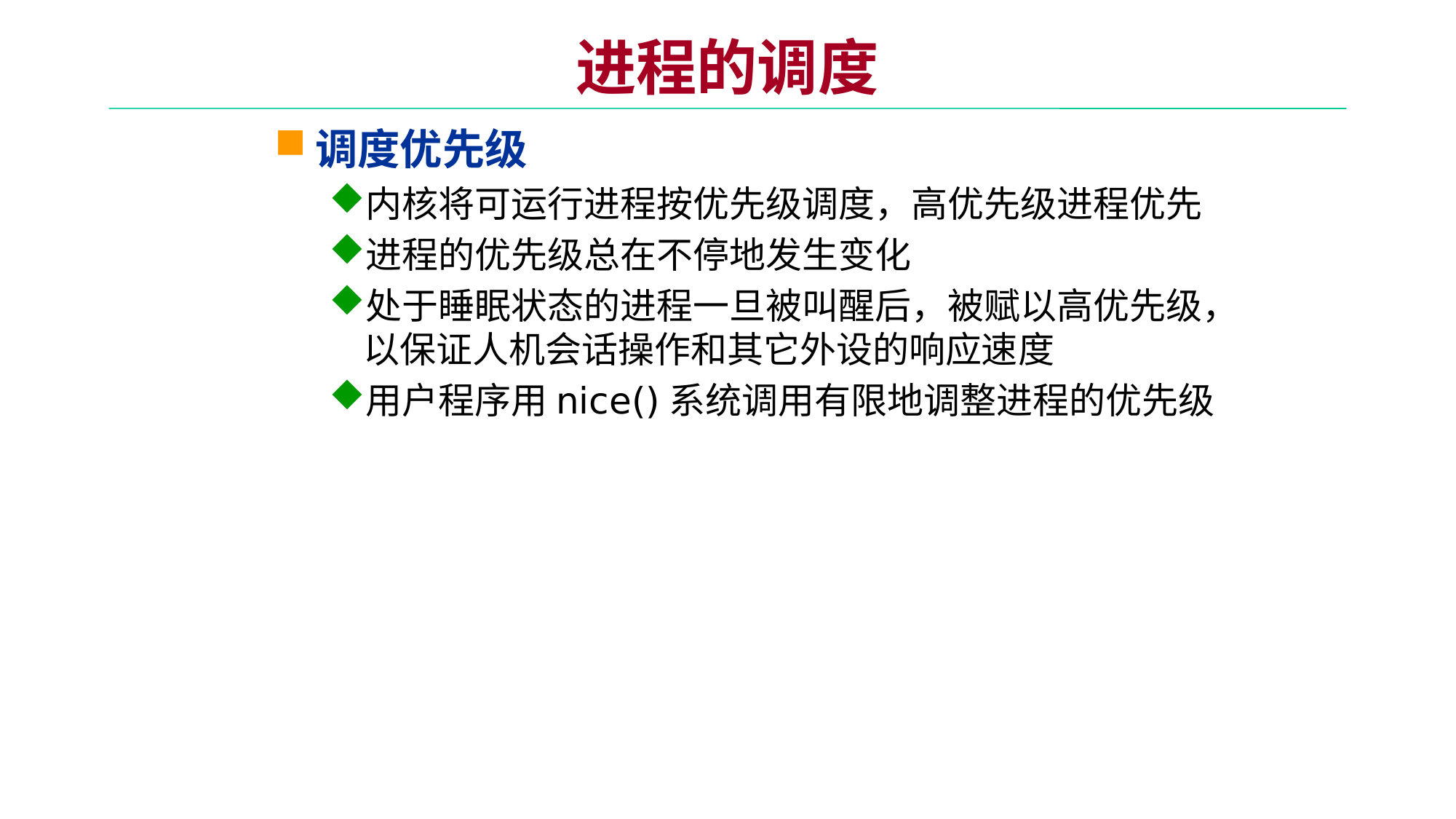

# 进程的调度
调度优先级
内核将可运行进程按优先级调度，高优先级进程优先
进程的优先级总在不停地发生变化
处于睡眠状态的进程一旦被叫醒后，被赋以高优先级，以保证人机会话操作和其它外设的响应速度
用户程序用nice()系统调用有限地调整进程的优先级